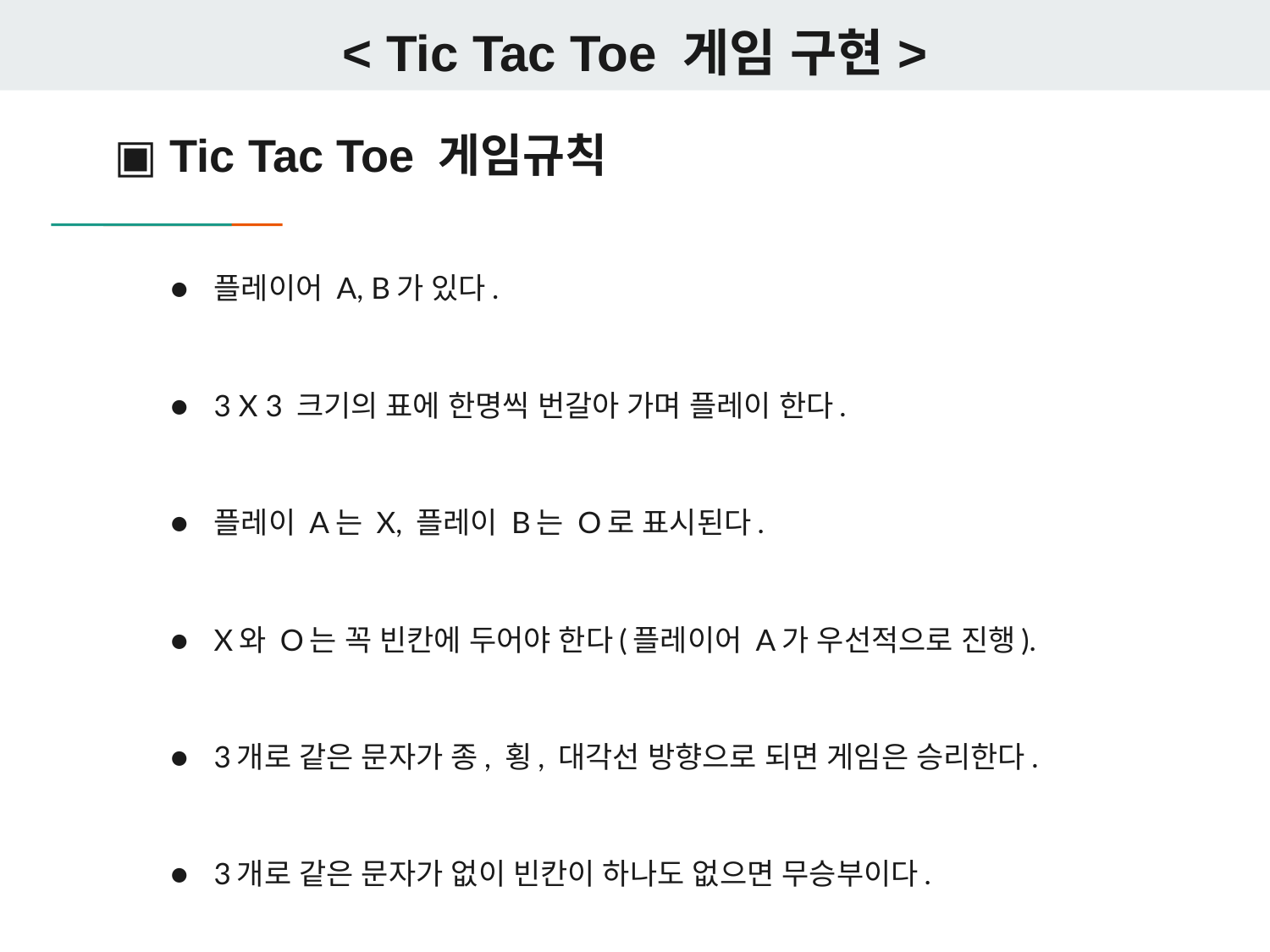

< Tic Tac Toe 게임 구현>
# ▣ Tic Tac Toe 게임규칙
플레이어 A, B가 있다.

3 X 3 크기의 표에 한명씩 번갈아 가며 플레이 한다.

플레이 A는 X, 플레이 B는 O로 표시된다.

X와 O는 꼭 빈칸에 두어야 한다(플레이어 A가 우선적으로 진행).

3개로 같은 문자가 종, 횡, 대각선 방향으로 되면 게임은 승리한다.

3개로 같은 문자가 없이 빈칸이 하나도 없으면 무승부이다.